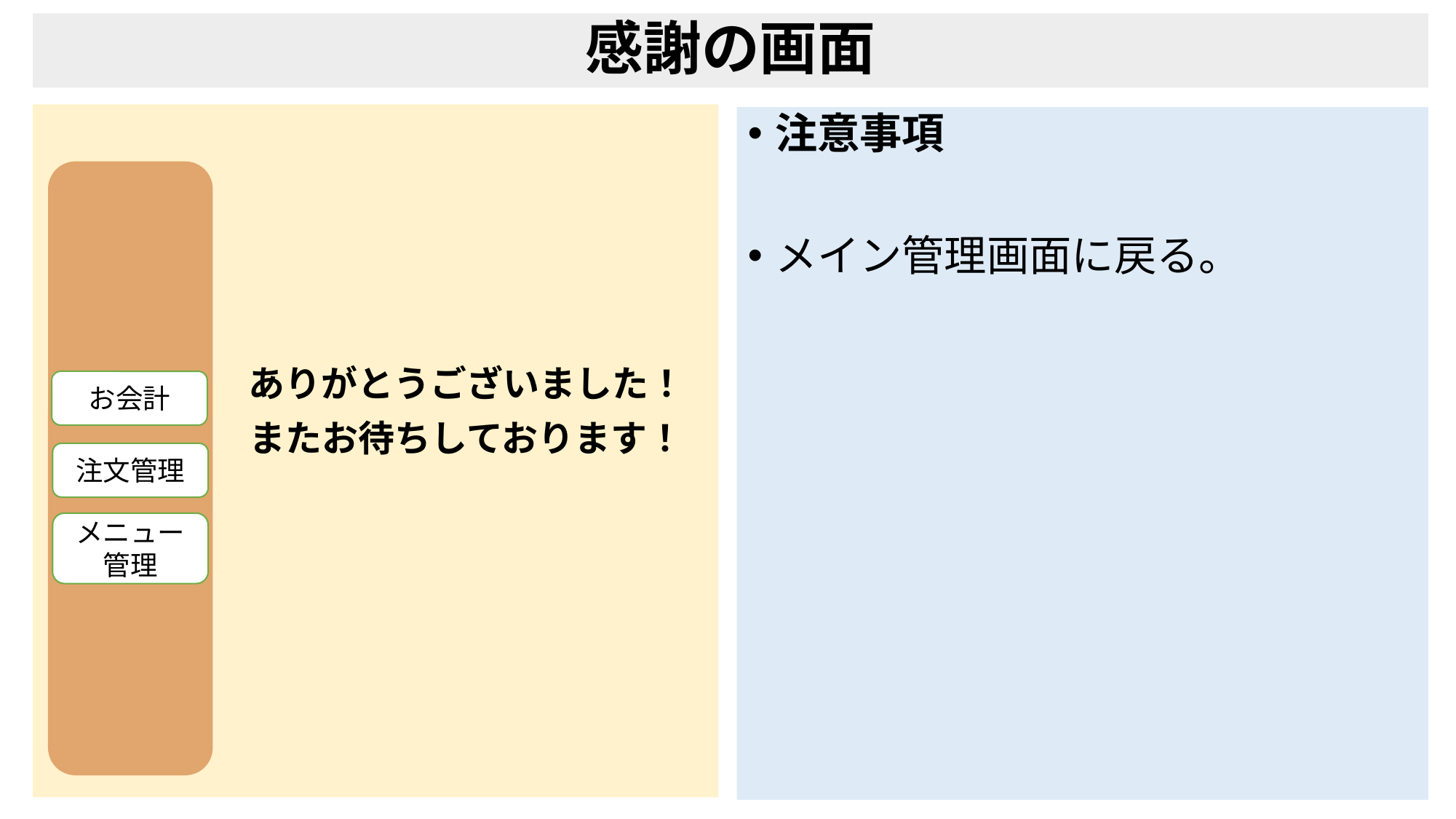

# 感謝の画面

　　　　　ありがとうございました！
　　　　　またお待ちしております！

注意事項

メイン管理画面に戻る。

お会計
注文管理
メニュー管理